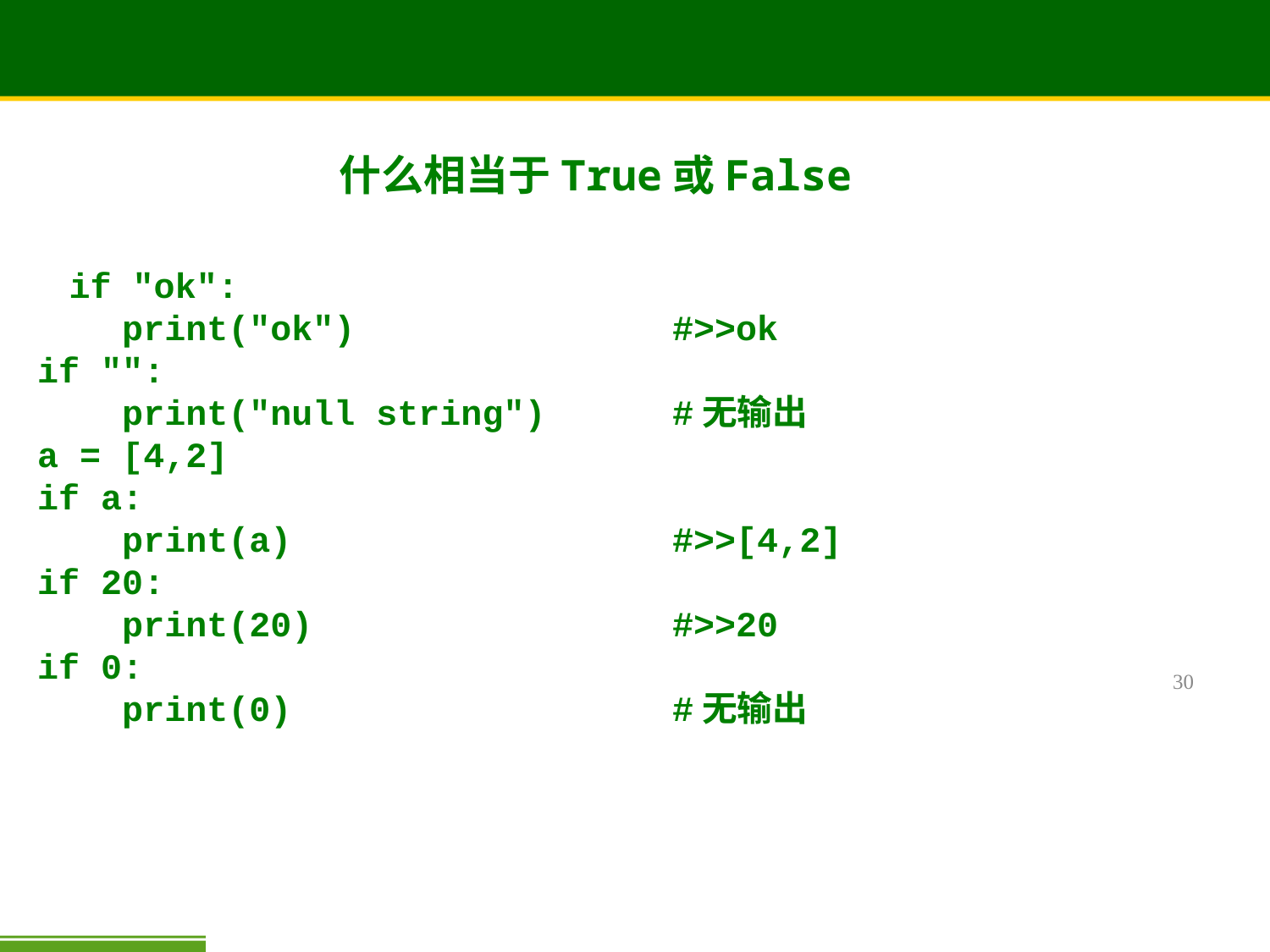

# 什么相当于True或False

if "ok":
    print("ok")			#>>ok
if "":
    print("null string")	#无输出
a = [4,2]
if a:
    print(a)			#>>[4,2]
if 20:
    print(20)			#>>20
if 0:
    print(0)			#无输出
30